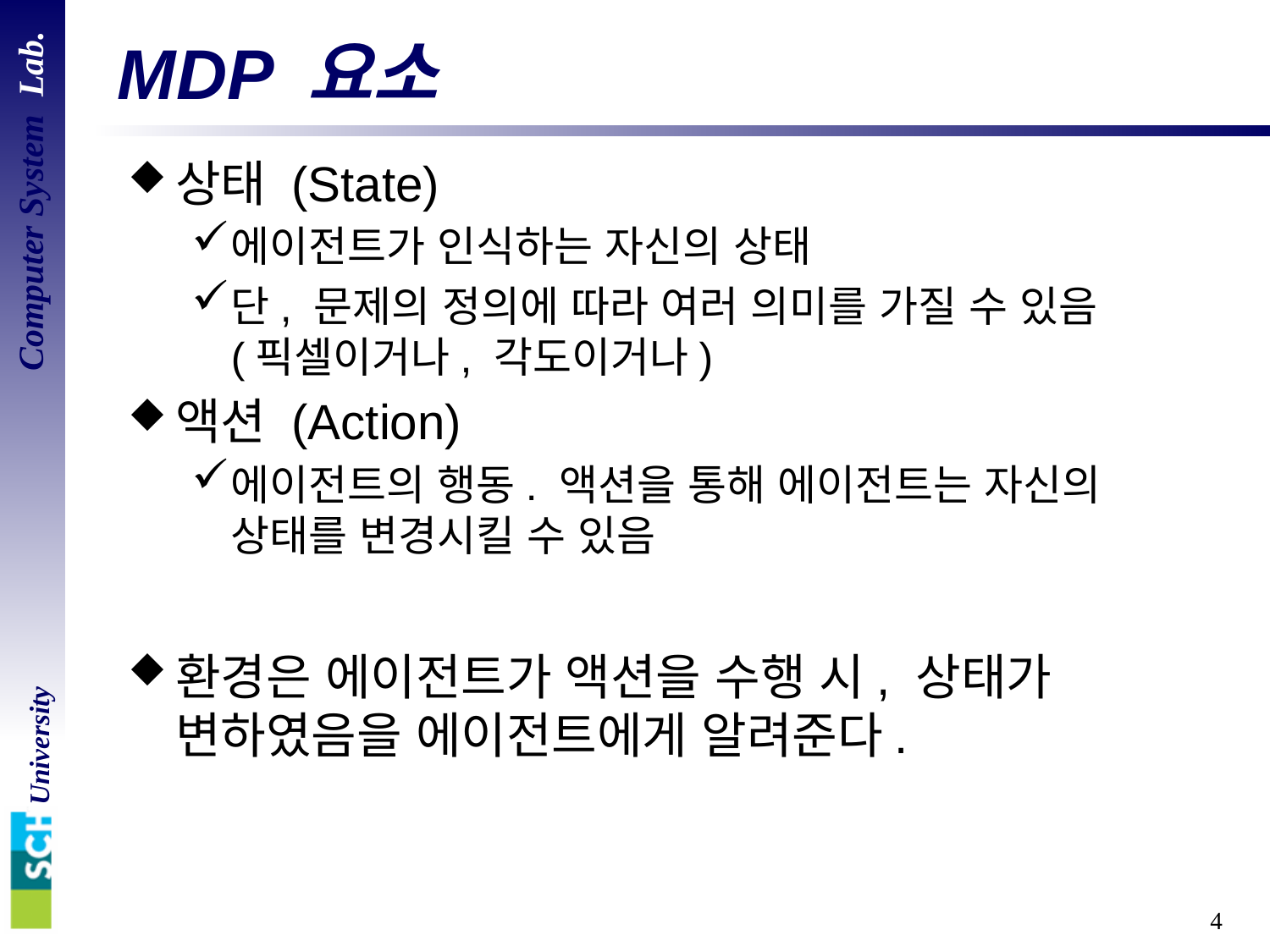

# MDP 요소
상태 (State)
에이전트가 인식하는 자신의 상태
단, 문제의 정의에 따라 여러 의미를 가질 수 있음
(픽셀이거나, 각도이거나)
액션 (Action)
에이전트의 행동. 액션을 통해 에이전트는 자신의 상태를 변경시킬 수 있음

환경은 에이전트가 액션을 수행 시, 상태가 변하였음을 에이전트에게 알려준다.